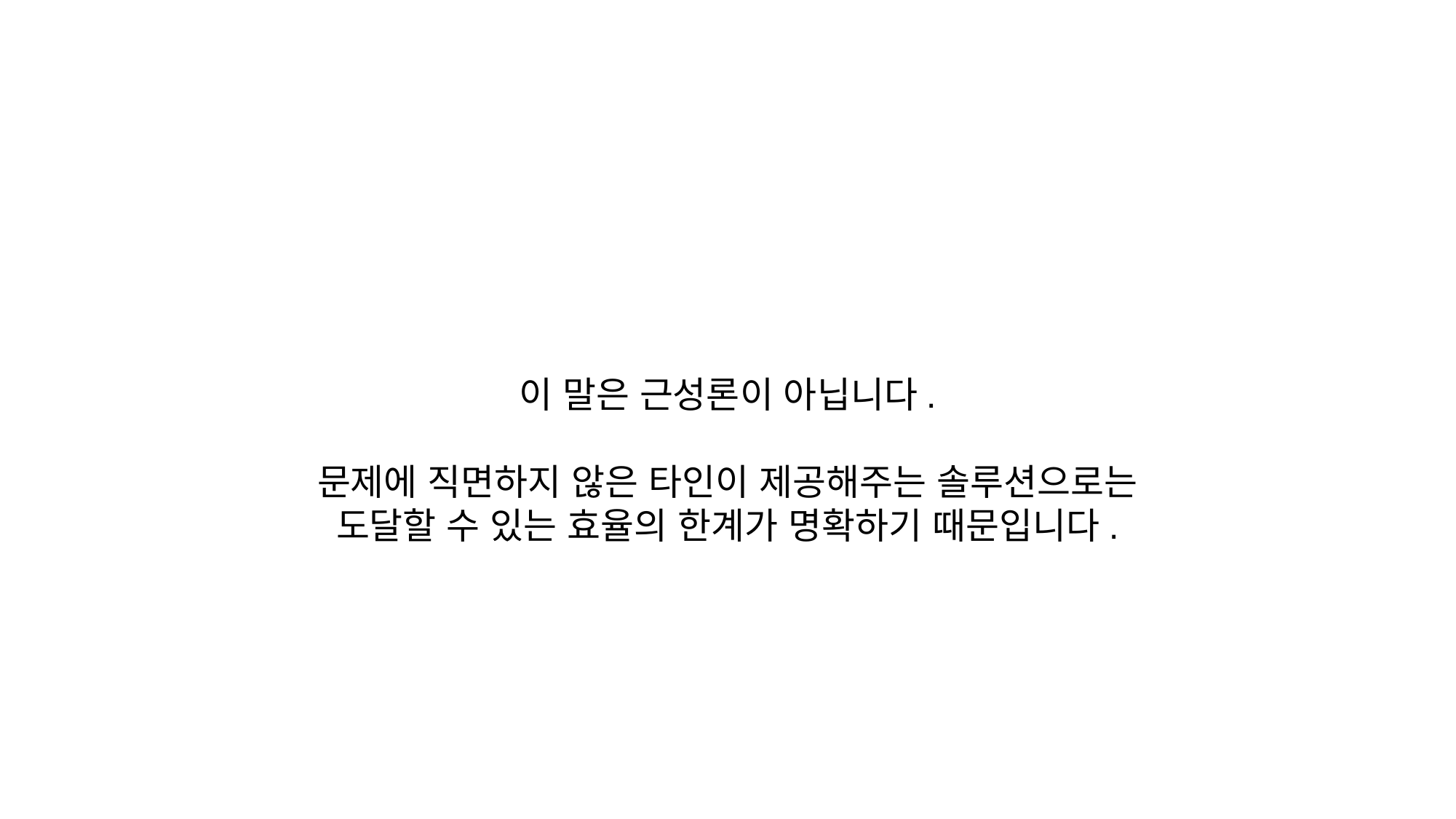

이 말은 근성론이 아닙니다.

문제에 직면하지 않은 타인이 제공해주는 솔루션으로는
도달할 수 있는 효율의 한계가 명확하기 때문입니다.